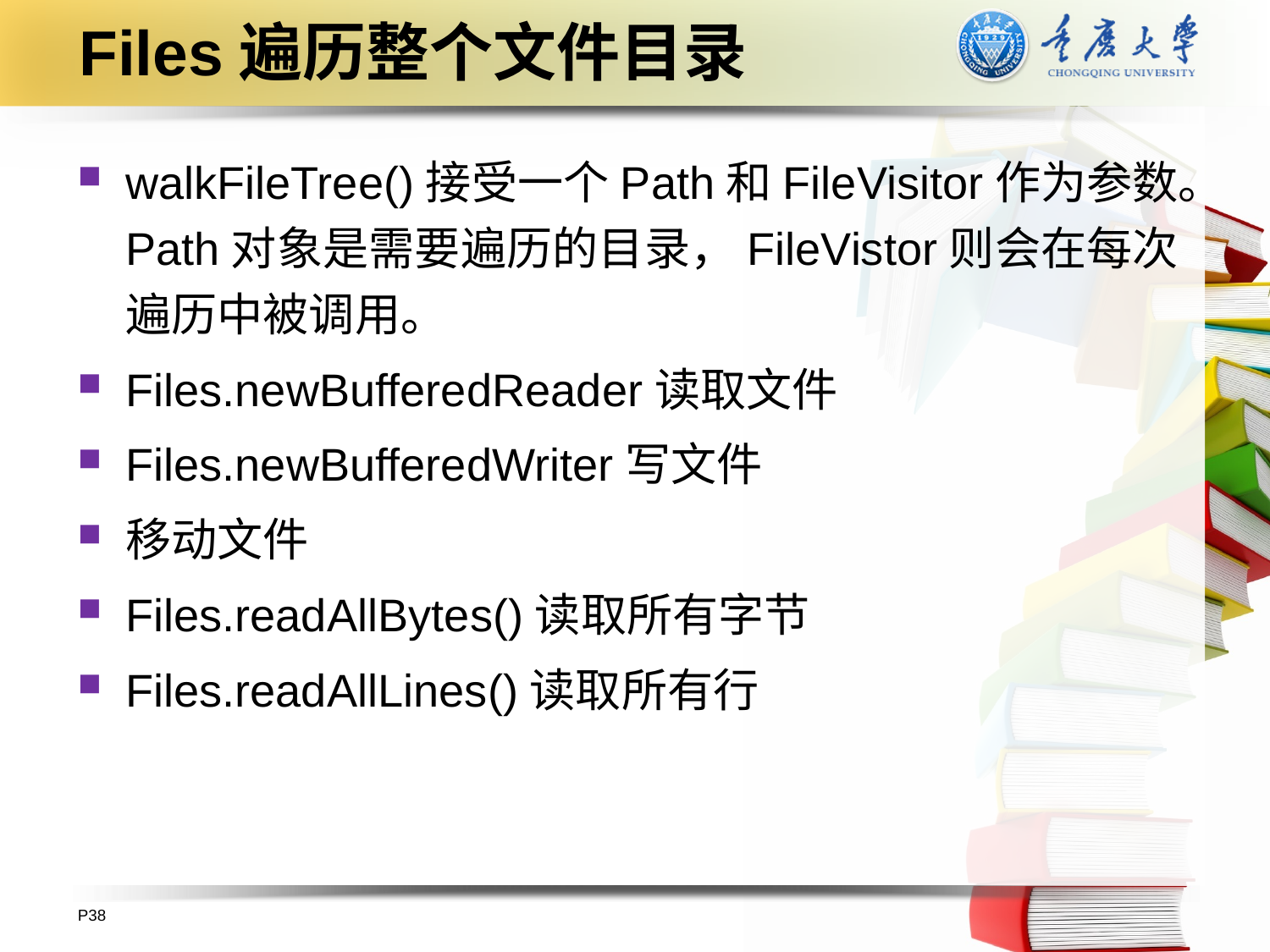

# Files遍历整个文件目录
walkFileTree()接受一个Path和FileVisitor作为参数。Path对象是需要遍历的目录，FileVistor则会在每次遍历中被调用。
Files.newBufferedReader读取文件
Files.newBufferedWriter写文件
移动文件
Files.readAllBytes()读取所有字节
Files.readAllLines()读取所有行
P38